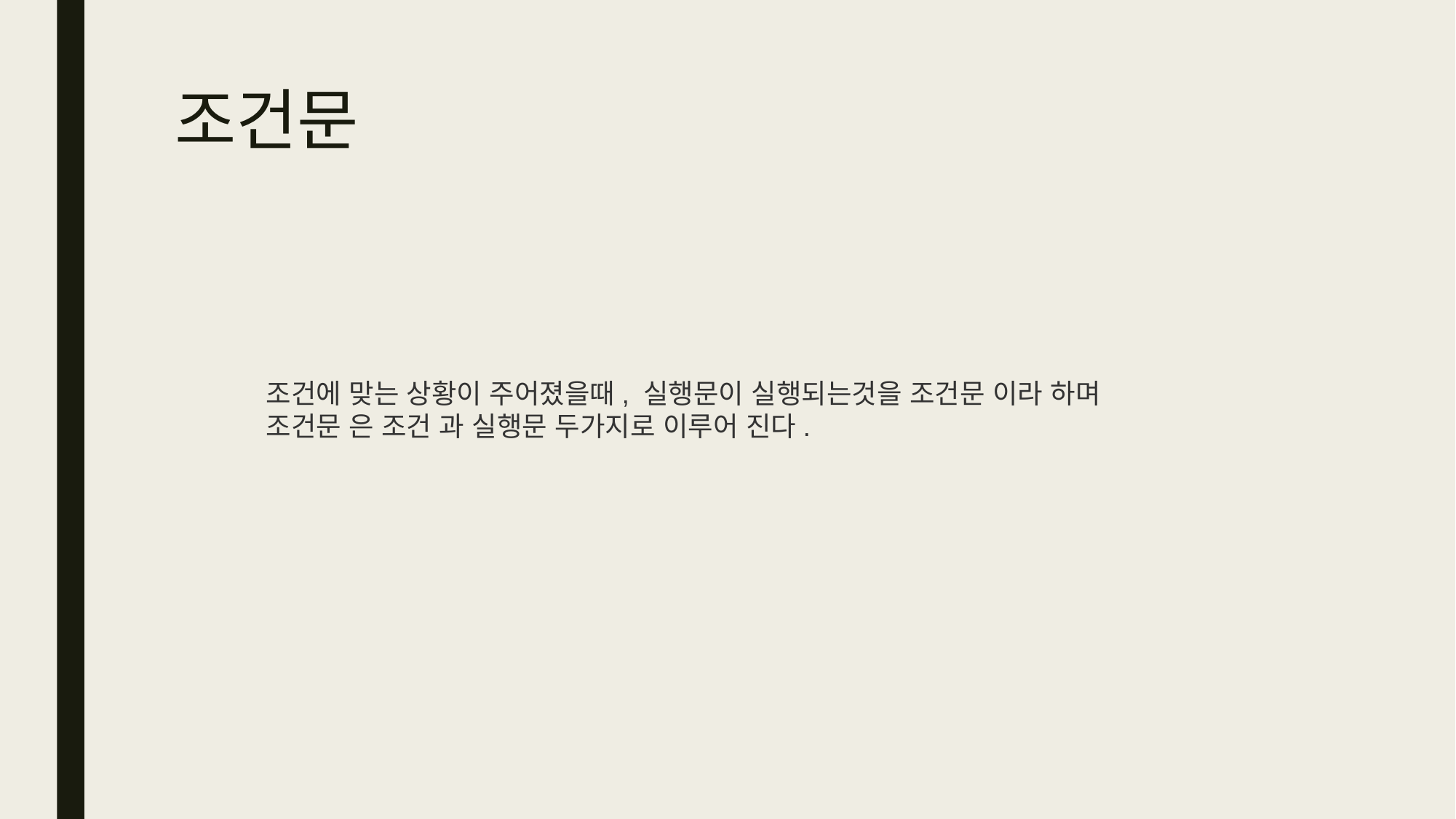

# 조건문
조건에 맞는 상황이 주어졌을때, 실행문이 실행되는것을 조건문 이라 하며
조건문 은 조건 과 실행문 두가지로 이루어 진다.